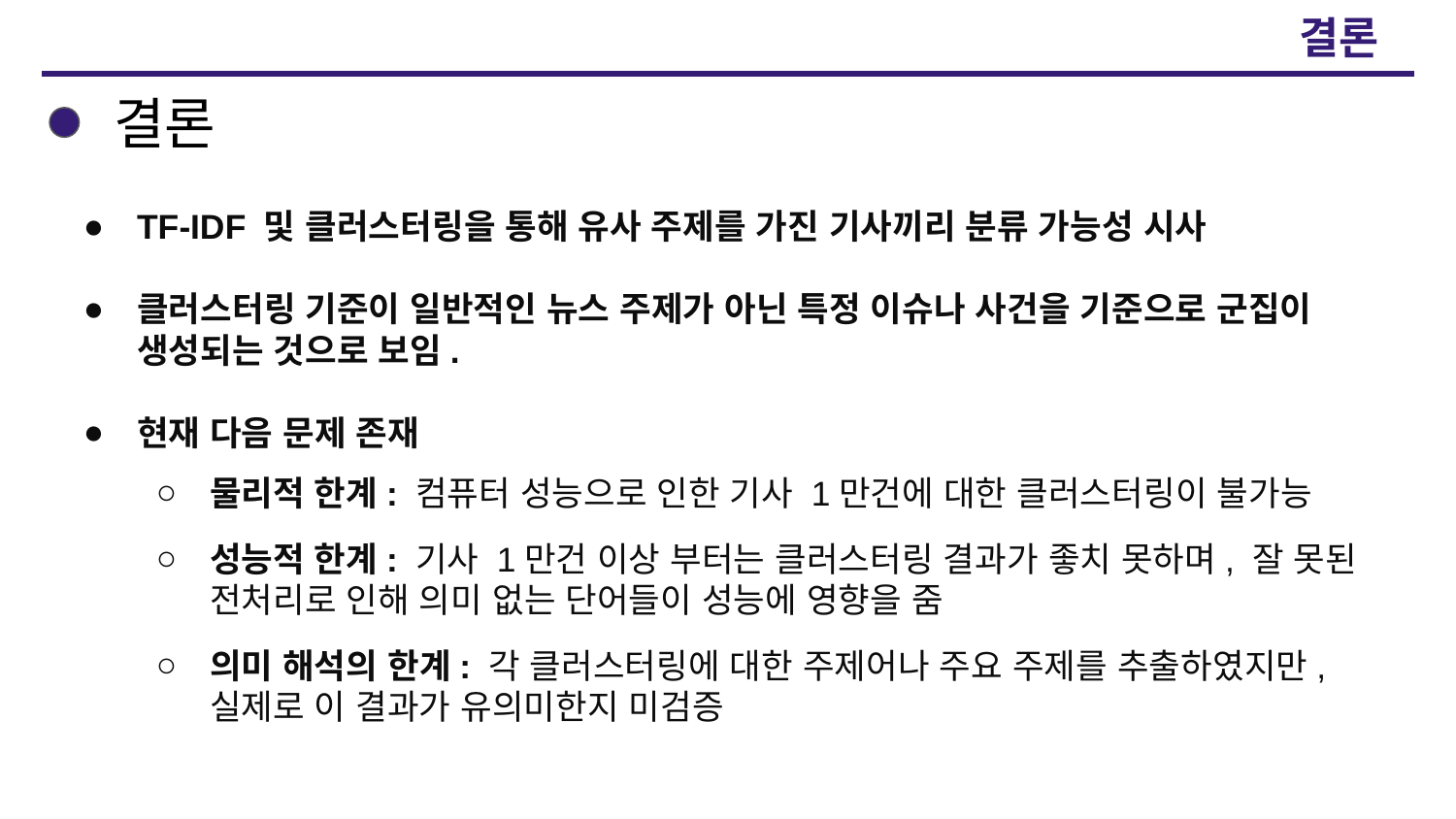

결론
# 결론

TF-IDF 및 클러스터링을 통해 유사 주제를 가진 기사끼리 분류 가능성 시사

클러스터링 기준이 일반적인 뉴스 주제가 아닌 특정 이슈나 사건을 기준으로 군집이 생성되는 것으로 보임.

현재 다음 문제 존재

물리적 한계: 컴퓨터 성능으로 인한 기사 1만건에 대한 클러스터링이 불가능

성능적 한계: 기사 1만건 이상 부터는 클러스터링 결과가 좋치 못하며, 잘 못된 전처리로 인해 의미 없는 단어들이 성능에 영향을 줌

의미 해석의 한계: 각 클러스터링에 대한 주제어나 주요 주제를 추출하였지만, 실제로 이 결과가 유의미한지 미검증